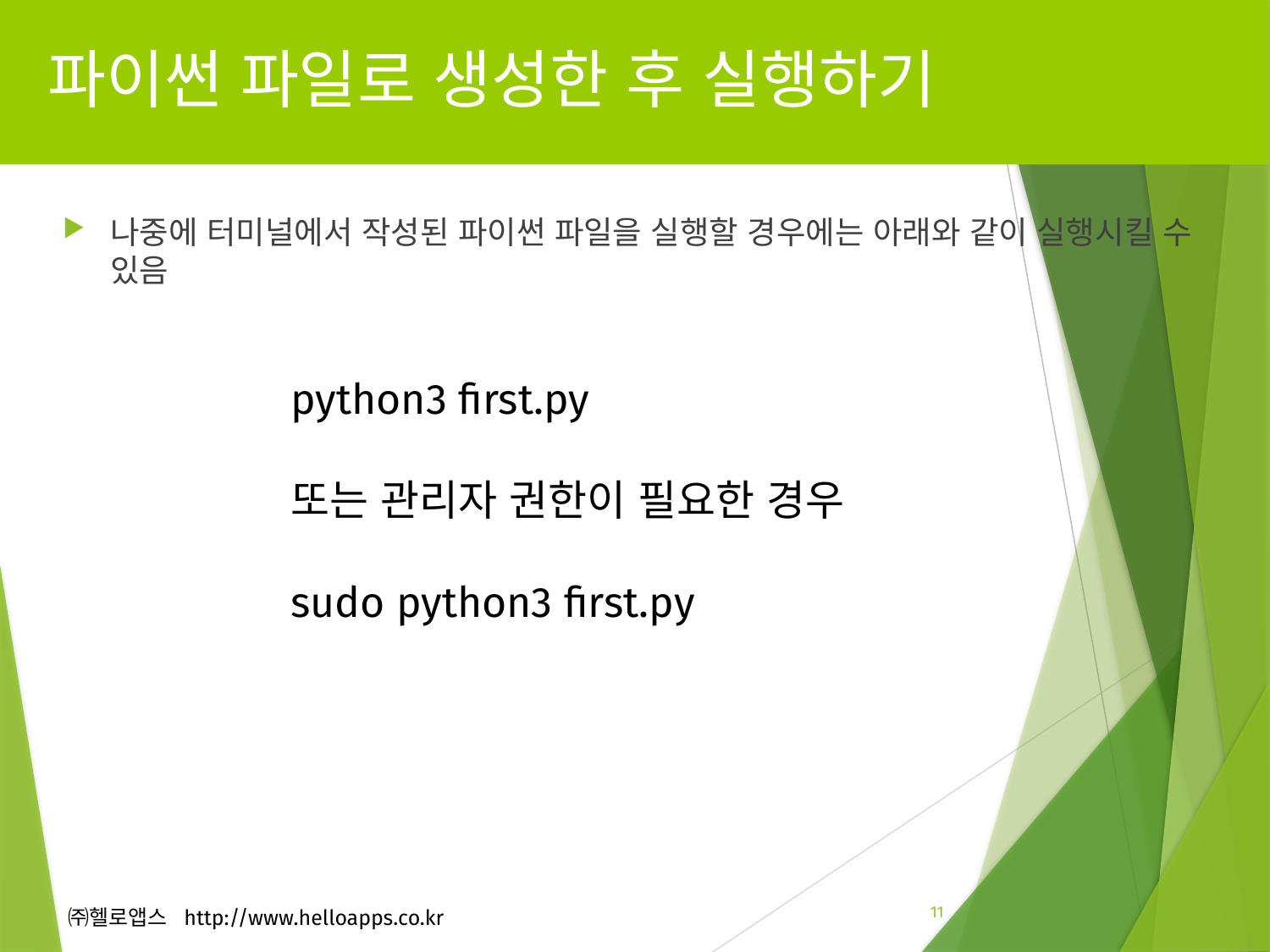

# 파이썬 파일로 생성한 후 실행하기
나중에 터미널에서 작성된 파이썬 파일을 실행할 경우에는 아래와 같이 실행시킬 수 있음
python3 first.py

또는 관리자 권한이 필요한 경우

sudo python3 first.py

11